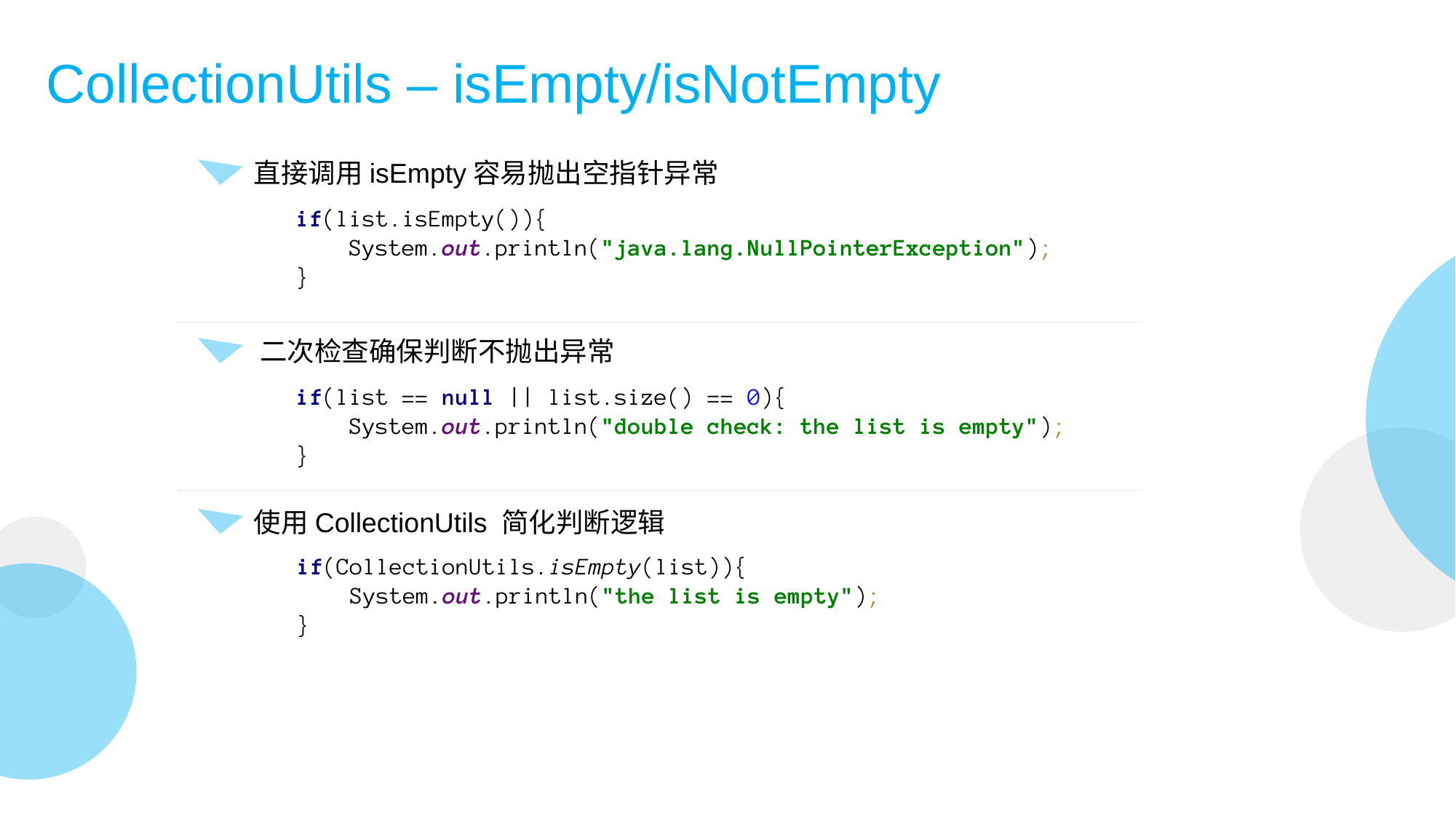

# CollectionUtils – isEmpty/isNotEmpty
直接调用isEmpty容易抛出空指针异常

if(list.isEmpty()){
    System.out.println("java.lang.NullPointerException");
}

二次检查确保判断不抛出异常

if(list == null || list.size() == 0){
    System.out.println("double check: the list is empty");
}

使用CollectionUtils 简化判断逻辑

if(CollectionUtils.isEmpty(list)){
    System.out.println("the list is empty");
}